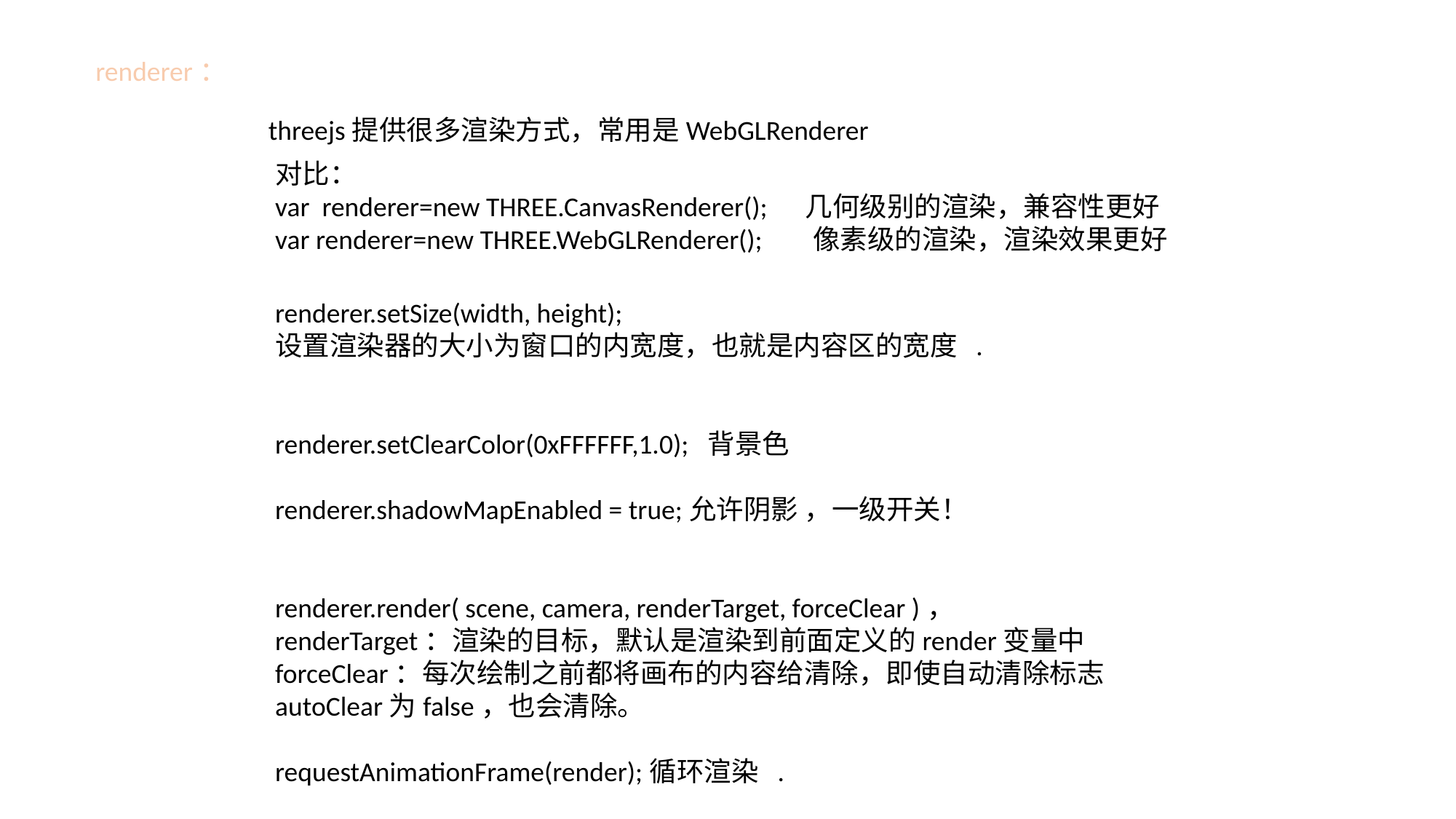

renderer：
threejs提供很多渲染方式，常用是WebGLRenderer
对比：
var  renderer=new THREE.CanvasRenderer();     几何级别的渲染，兼容性更好
var renderer=new THREE.WebGLRenderer();       像素级的渲染，渲染效果更好
renderer.setSize(width, height);
设置渲染器的大小为窗口的内宽度，也就是内容区的宽度  .

renderer.setClearColor(0xFFFFFF,1.0);  背景色

renderer.shadowMapEnabled = true;允许阴影 ，一级开关！

renderer.render( scene, camera, renderTarget, forceClear )，
renderTarget：渲染的目标，默认是渲染到前面定义的render变量中forceClear：每次绘制之前都将画布的内容给清除，即使自动清除标志autoClear为false，也会清除。

requestAnimationFrame(render);循环渲染  .